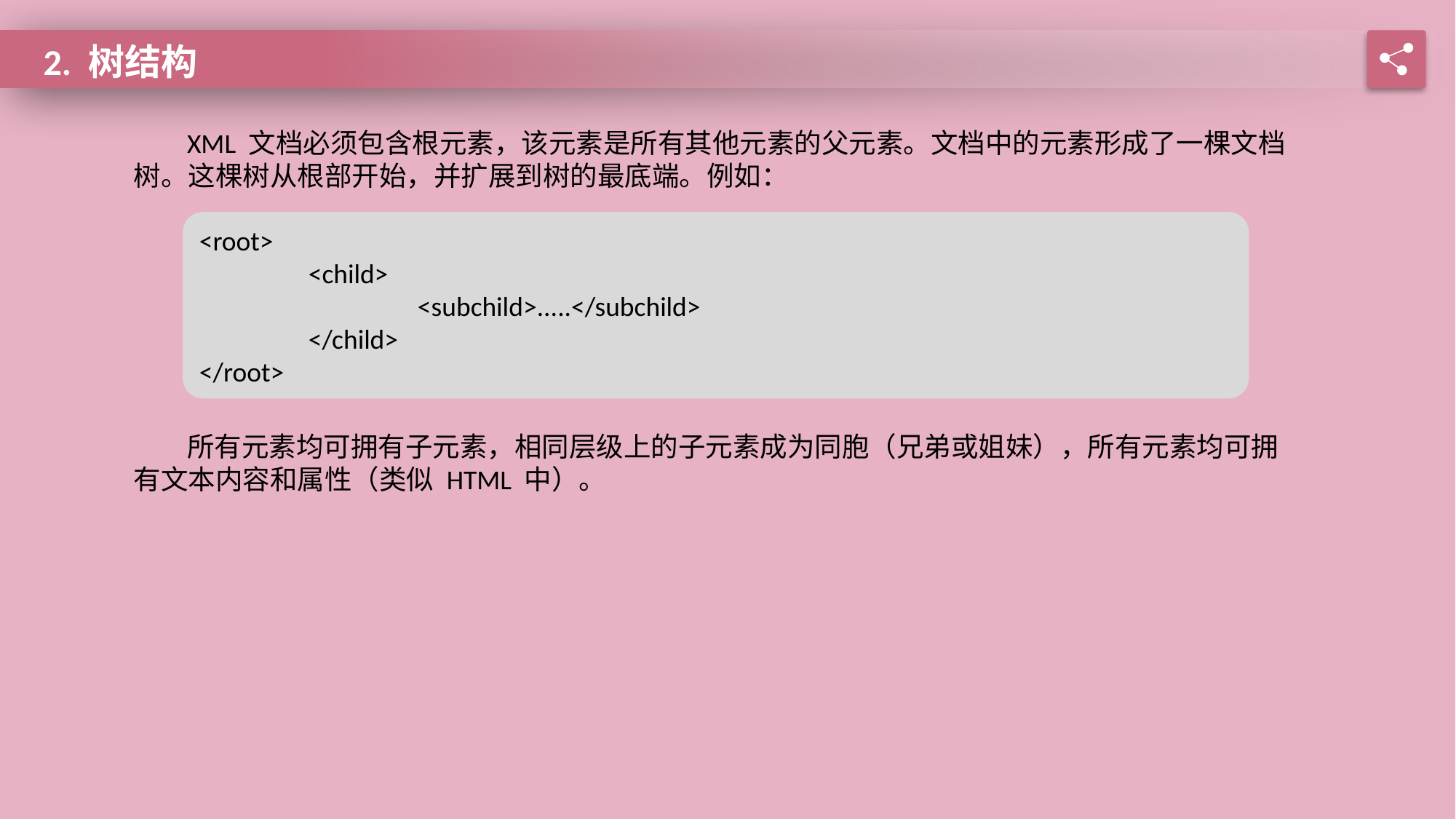

2. 树结构
XML 文档必须包含根元素，该元素是所有其他元素的父元素。文档中的元素形成了一棵文档树。这棵树从根部开始，并扩展到树的最底端。例如：
<root>
  	<child>
    		<subchild>.....</subchild>
  	</child>
</root>
所有元素均可拥有子元素，相同层级上的子元素成为同胞（兄弟或姐妹），所有元素均可拥有文本内容和属性（类似 HTML 中）。